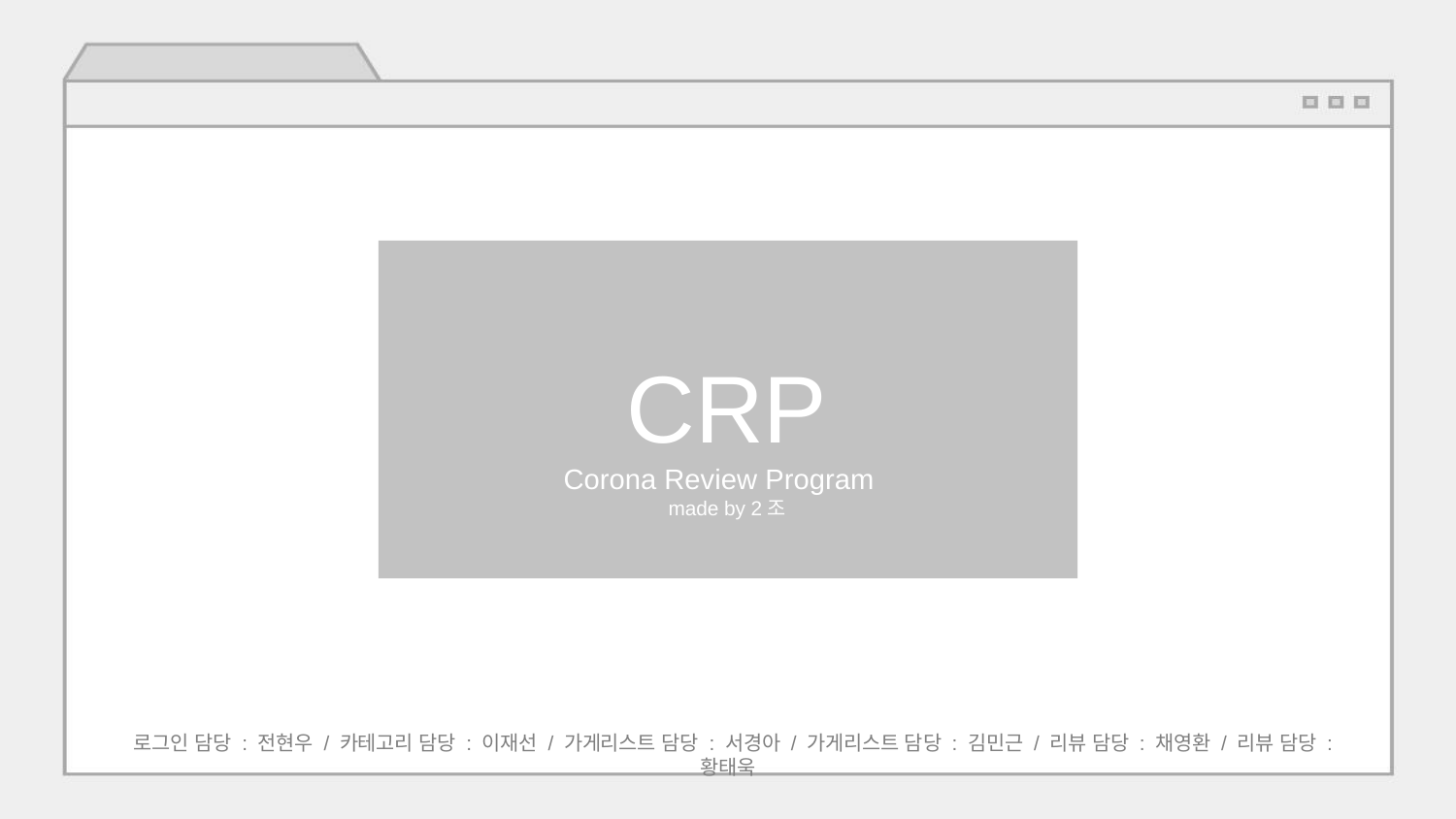

CRP
Corona Review Program
made by 2조
 로그인 담당 : 전현우 / 카테고리 담당 : 이재선 / 가게리스트 담당 : 서경아 / 가게리스트 담당 : 김민근 / 리뷰 담당 : 채영환 / 리뷰 담당 : 황태욱